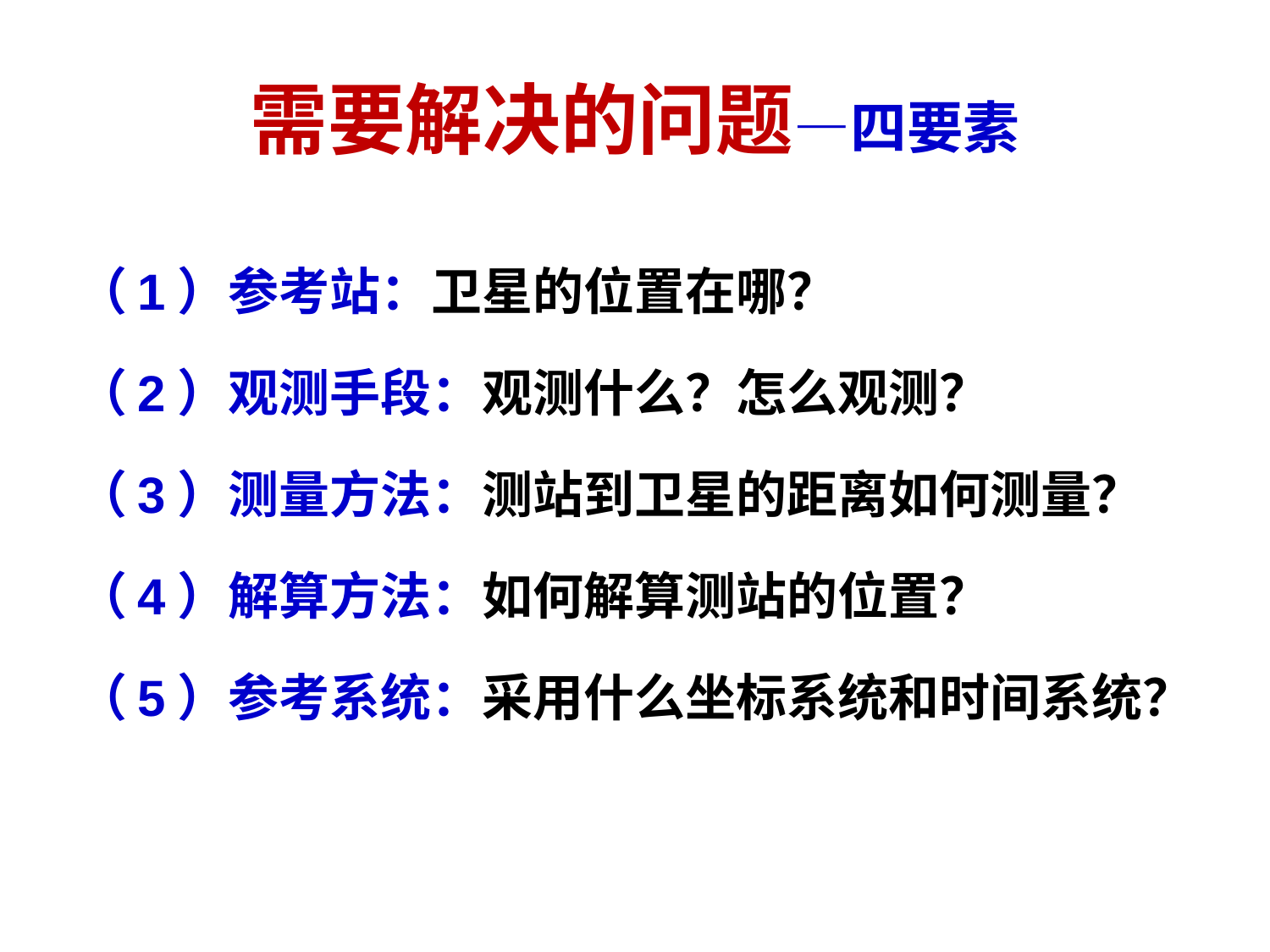

# 需要解决的问题—四要素
（1）参考站：卫星的位置在哪？
（2）观测手段：观测什么？怎么观测？
（3）测量方法：测站到卫星的距离如何测量？
（4）解算方法：如何解算测站的位置？
（5）参考系统：采用什么坐标系统和时间系统？